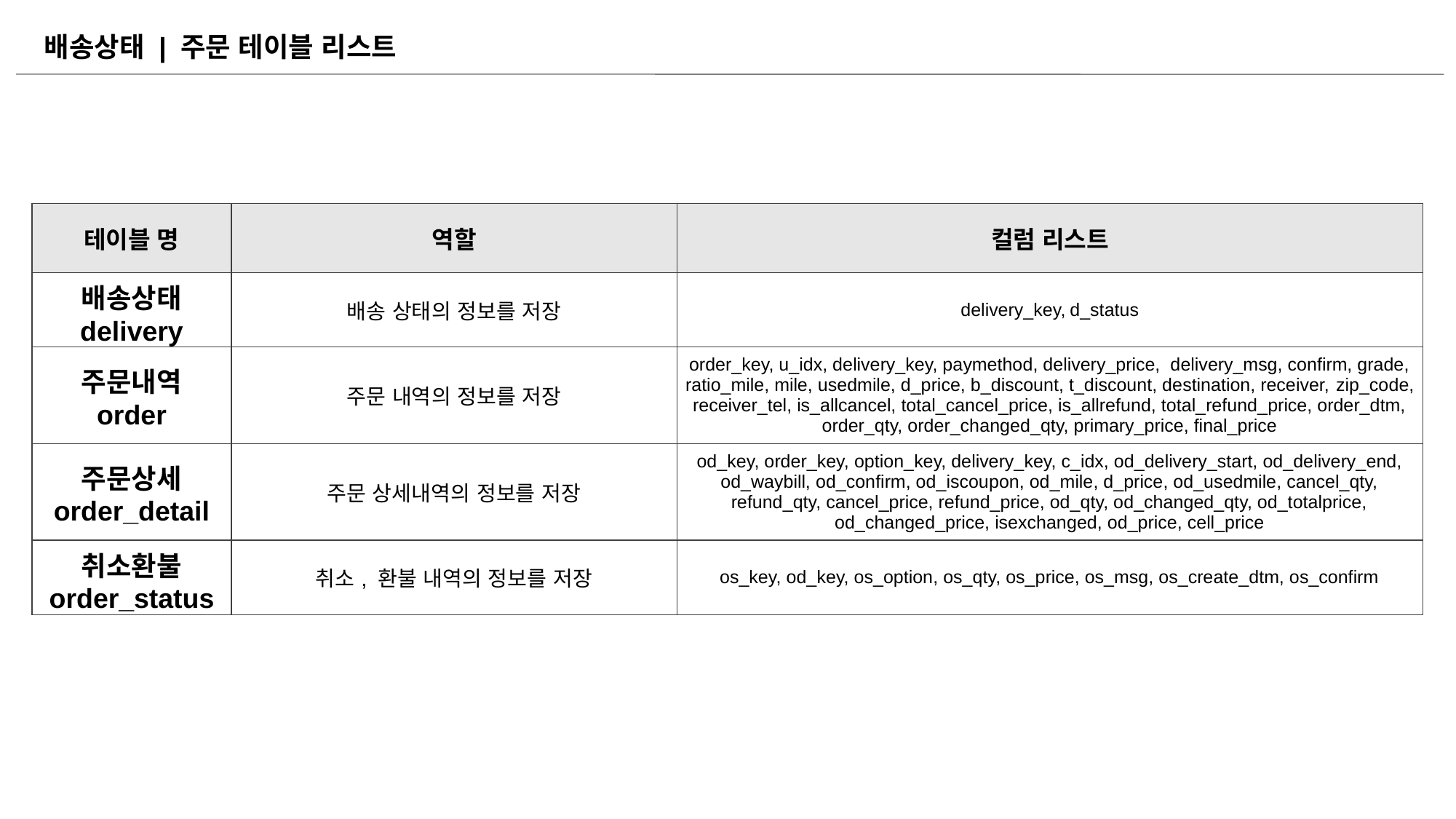

배송상태 | 주문 테이블 리스트
| 테이블 명 | 역할 | 컬럼 리스트 |
| --- | --- | --- |
| 배송상태 delivery | 배송 상태의 정보를 저장 | delivery\_key, d\_status |
| 주문내역 order | 주문 내역의 정보를 저장 | order\_key, u\_idx, delivery\_key, paymethod, delivery\_price, delivery\_msg, confirm, grade, ratio\_mile, mile, usedmile, d\_price, b\_discount, t\_discount, destination, receiver, zip\_code, receiver\_tel, is\_allcancel, total\_cancel\_price, is\_allrefund, total\_refund\_price, order\_dtm, order\_qty, order\_changed\_qty, primary\_price, final\_price |
| 주문상세 order\_detail | 주문 상세내역의 정보를 저장 | od\_key, order\_key, option\_key, delivery\_key, c\_idx, od\_delivery\_start, od\_delivery\_end, od\_waybill, od\_confirm, od\_iscoupon, od\_mile, d\_price, od\_usedmile, cancel\_qty, refund\_qty, cancel\_price, refund\_price, od\_qty, od\_changed\_qty, od\_totalprice, od\_changed\_price, isexchanged, od\_price, cell\_price |
| 취소환불 order\_status | 취소, 환불 내역의 정보를 저장 | os\_key, od\_key, os\_option, os\_qty, os\_price, os\_msg, os\_create\_dtm, os\_confirm |